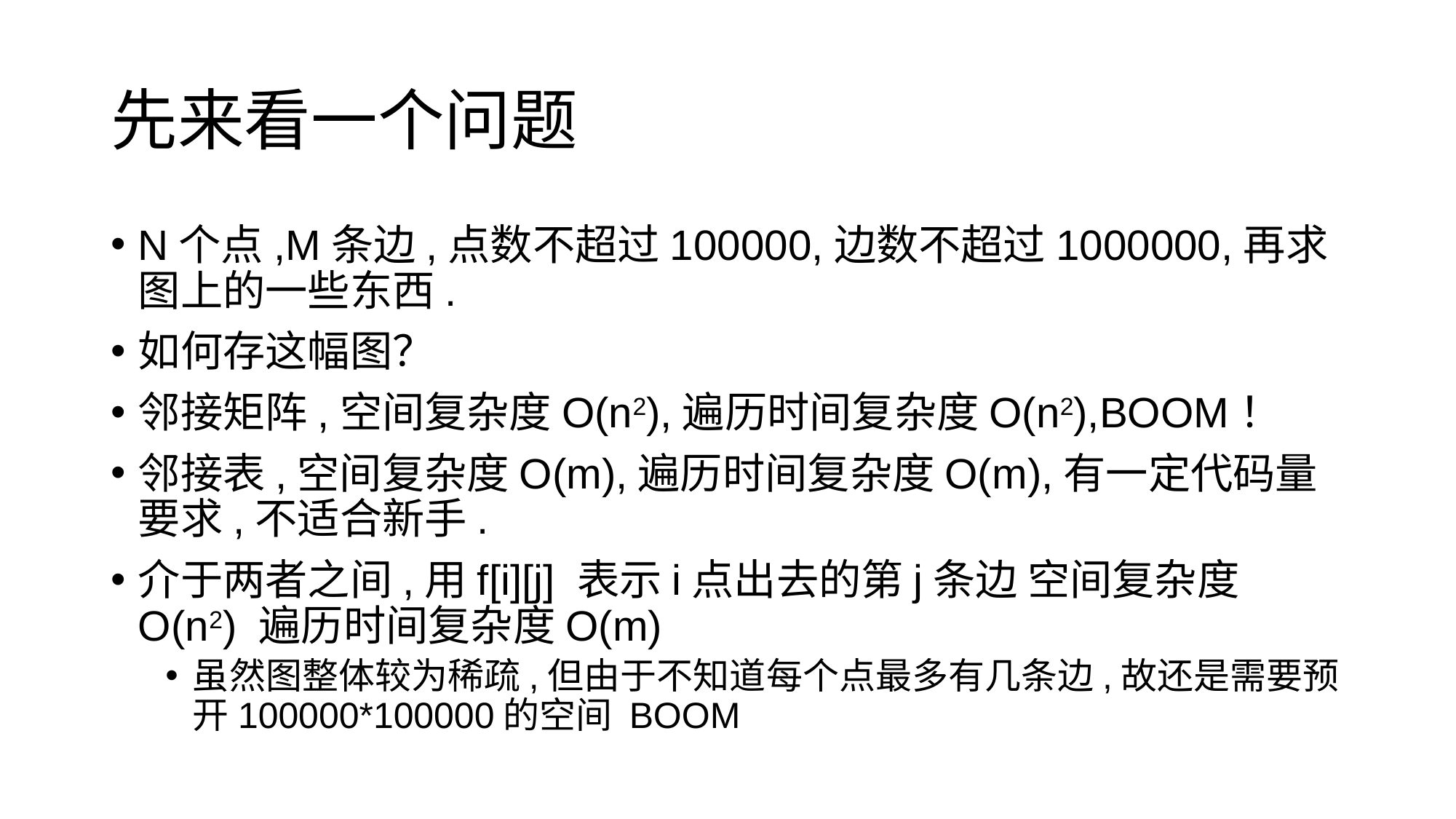

# 先来看一个问题
N个点,M条边,点数不超过100000,边数不超过1000000,再求图上的一些东西.
如何存这幅图？
邻接矩阵,空间复杂度O(n2),遍历时间复杂度O(n2),BOOM！
邻接表,空间复杂度O(m),遍历时间复杂度O(m),有一定代码量要求,不适合新手.
介于两者之间,用f[i][j] 表示i点出去的第j条边 空间复杂度O(n2) 遍历时间复杂度O(m)
虽然图整体较为稀疏,但由于不知道每个点最多有几条边,故还是需要预开100000*100000的空间 BOOM